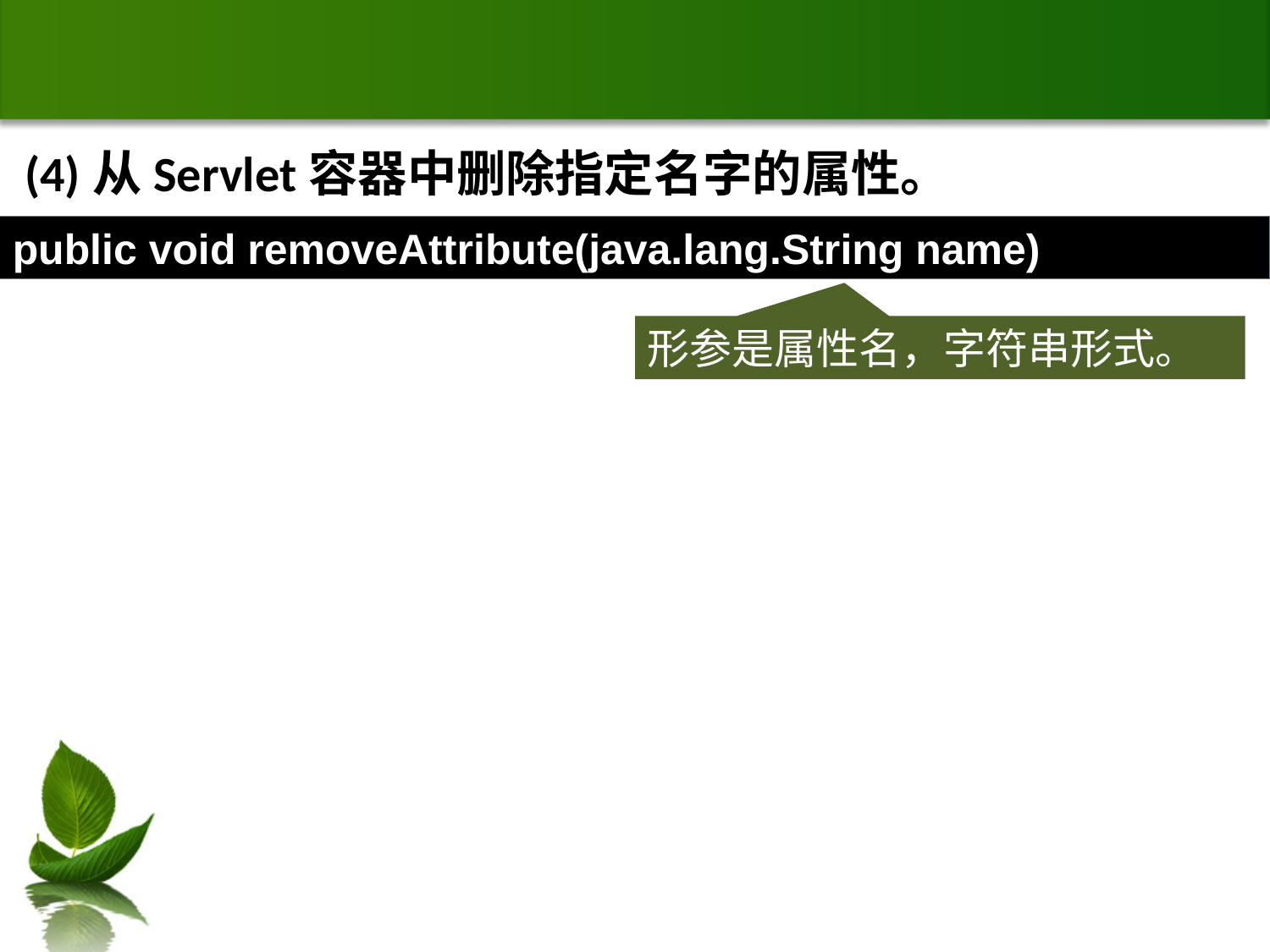

#
(4)从Servlet容器中删除指定名字的属性。
public void removeAttribute(java.lang.String name)
形参是属性名，字符串形式。